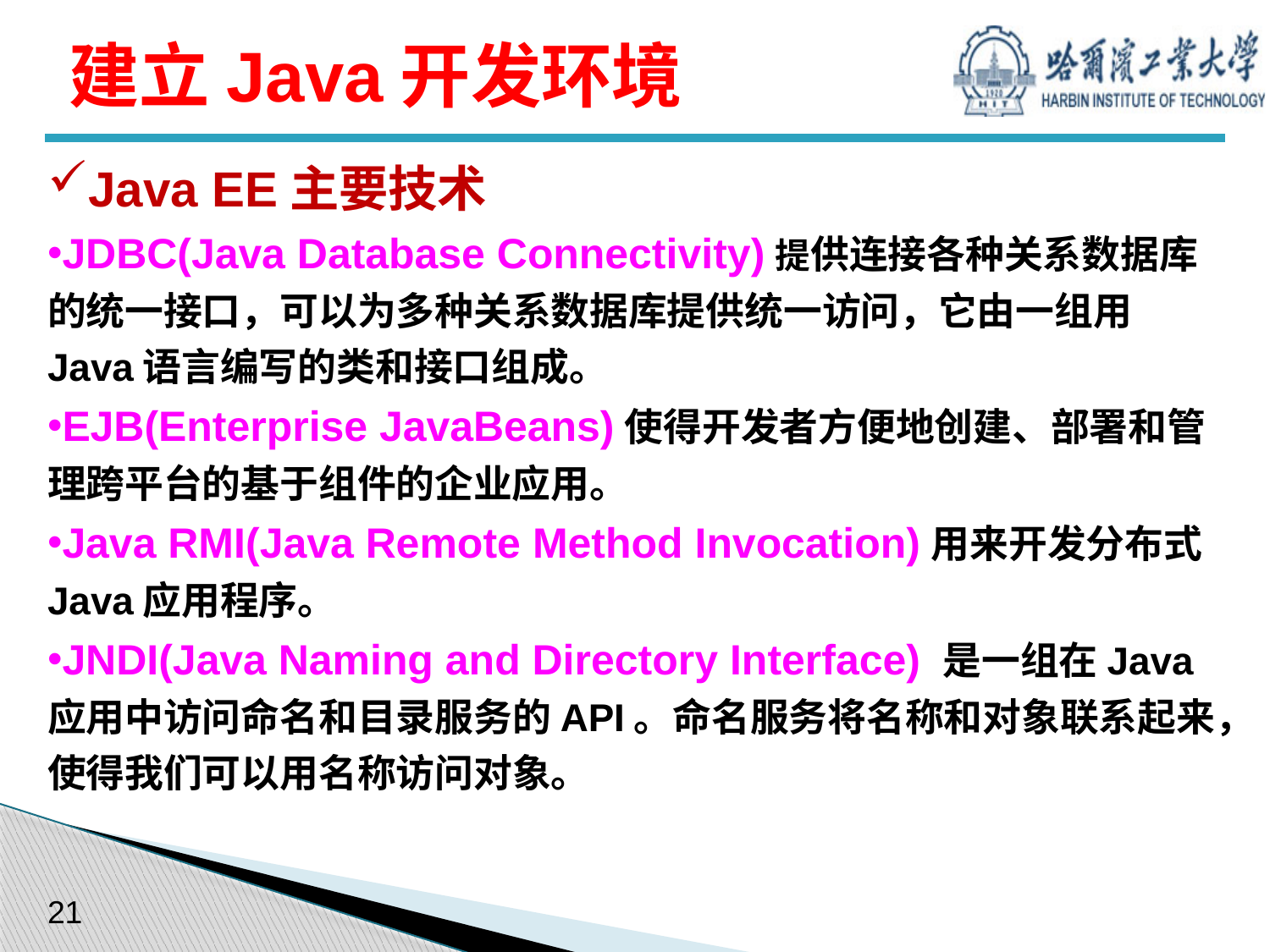

# 建立Java开发环境
Java EE主要技术
JDBC(Java Database Connectivity)提供连接各种关系数据库的统一接口，可以为多种关系数据库提供统一访问，它由一组用Java语言编写的类和接口组成。
EJB(Enterprise JavaBeans)使得开发者方便地创建、部署和管理跨平台的基于组件的企业应用。
Java RMI(Java Remote Method Invocation)用来开发分布式Java应用程序。
JNDI(Java Naming and Directory Interface) 是一组在Java应用中访问命名和目录服务的API。命名服务将名称和对象联系起来，使得我们可以用名称访问对象。